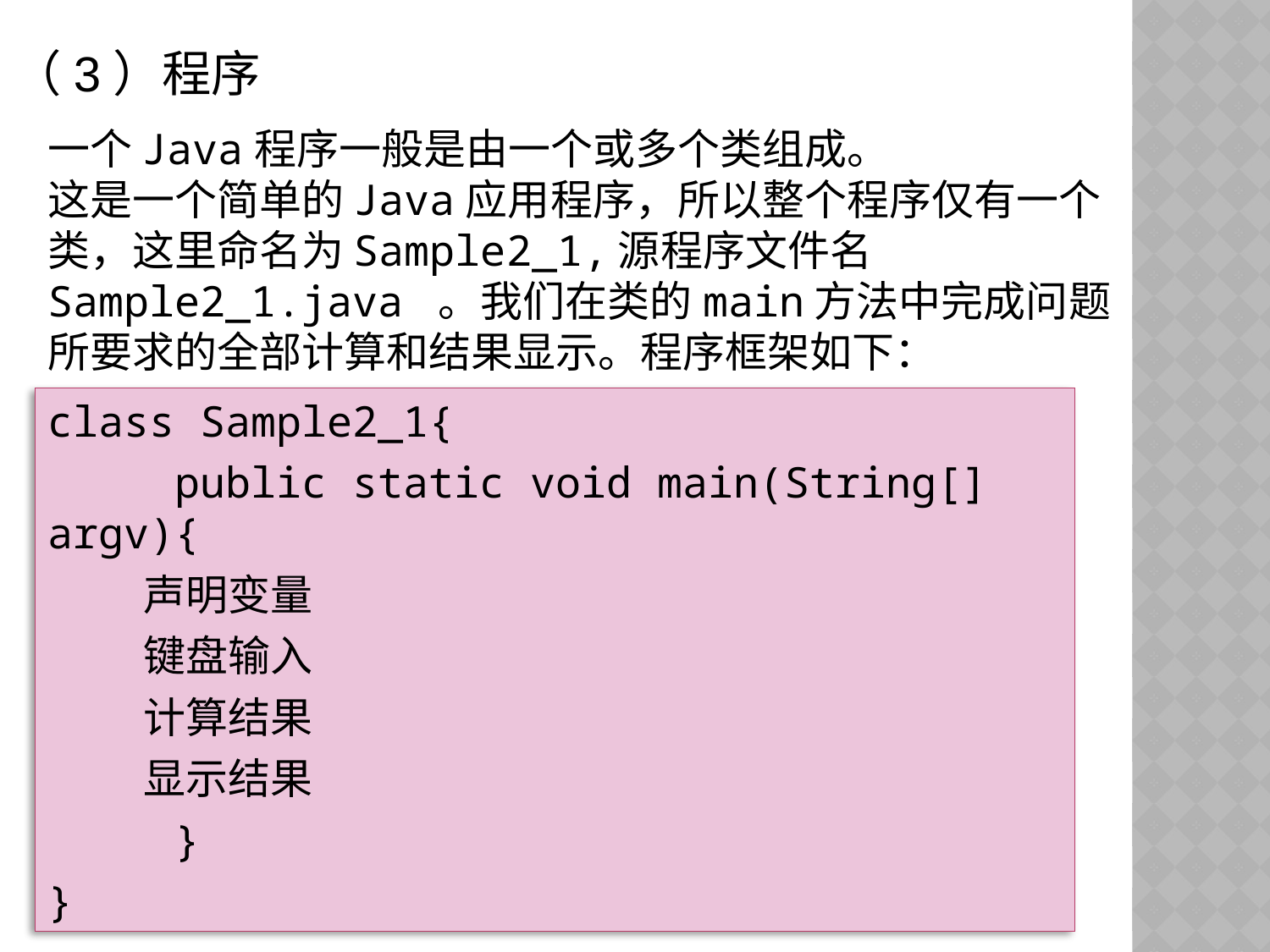

（3）程序
一个Java程序一般是由一个或多个类组成。
这是一个简单的Java应用程序，所以整个程序仅有一个类，这里命名为Sample2_1,源程序文件名Sample2_1.java 。我们在类的main方法中完成问题所要求的全部计算和结果显示。程序框架如下：
class Sample2_1{
     public static void main(String[] argv){
         声明变量
         键盘输入
         计算结果
         显示结果
     }
}